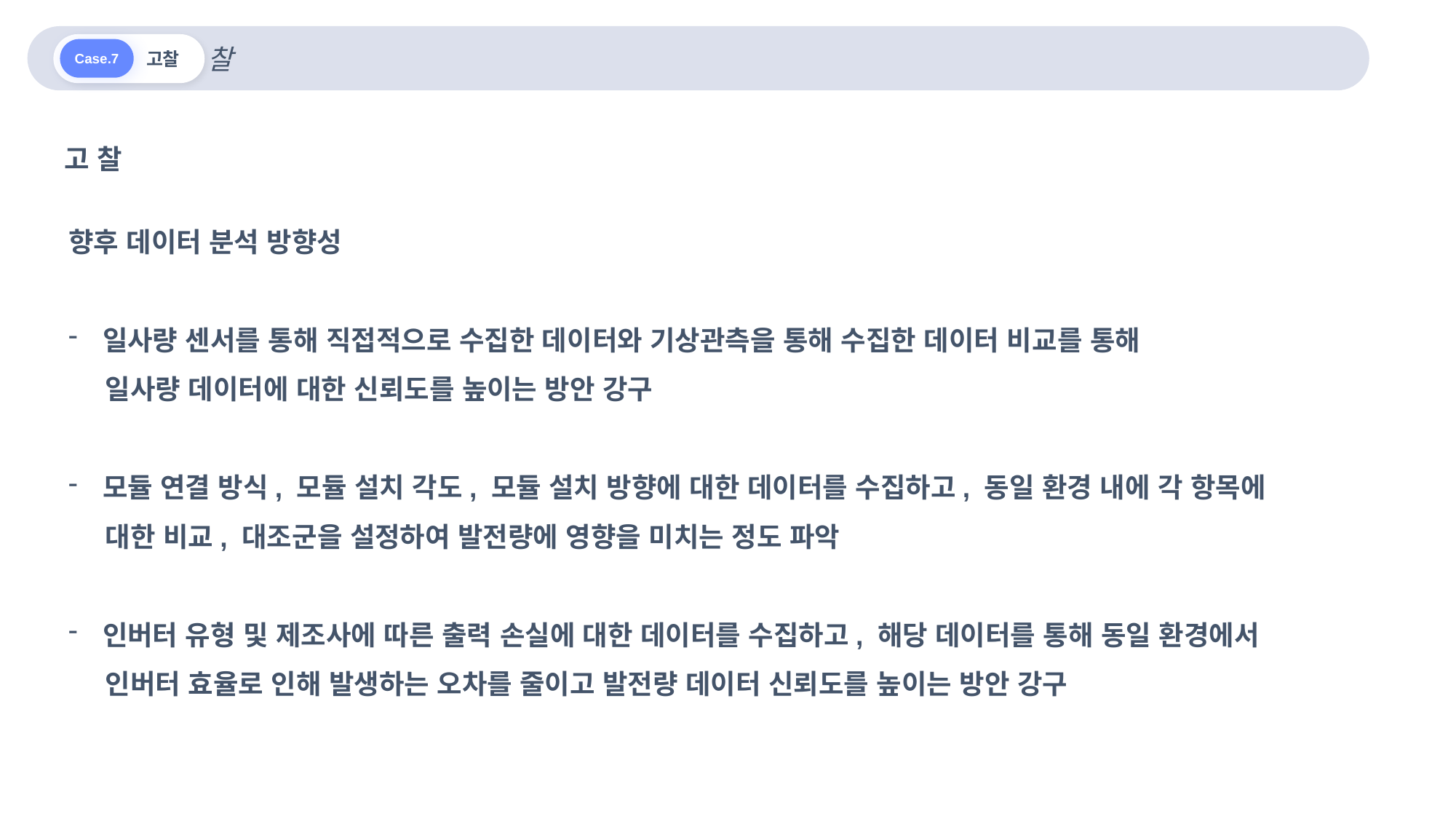

고 찰
고찰
Case.7

고 찰
향후 데이터 분석 방향성

일사량 센서를 통해 직접적으로 수집한 데이터와 기상관측을 통해 수집한 데이터 비교를 통해
    일사량 데이터에 대한 신뢰도를 높이는 방안 강구

모듈 연결 방식, 모듈 설치 각도, 모듈 설치 방향에 대한 데이터를 수집하고, 동일 환경 내에 각 항목에
    대한 비교, 대조군을 설정하여 발전량에 영향을 미치는 정도 파악

인버터 유형 및 제조사에 따른 출력 손실에 대한 데이터를 수집하고, 해당 데이터를 통해 동일 환경에서
    인버터 효율로 인해 발생하는 오차를 줄이고 발전량 데이터 신뢰도를 높이는 방안 강구